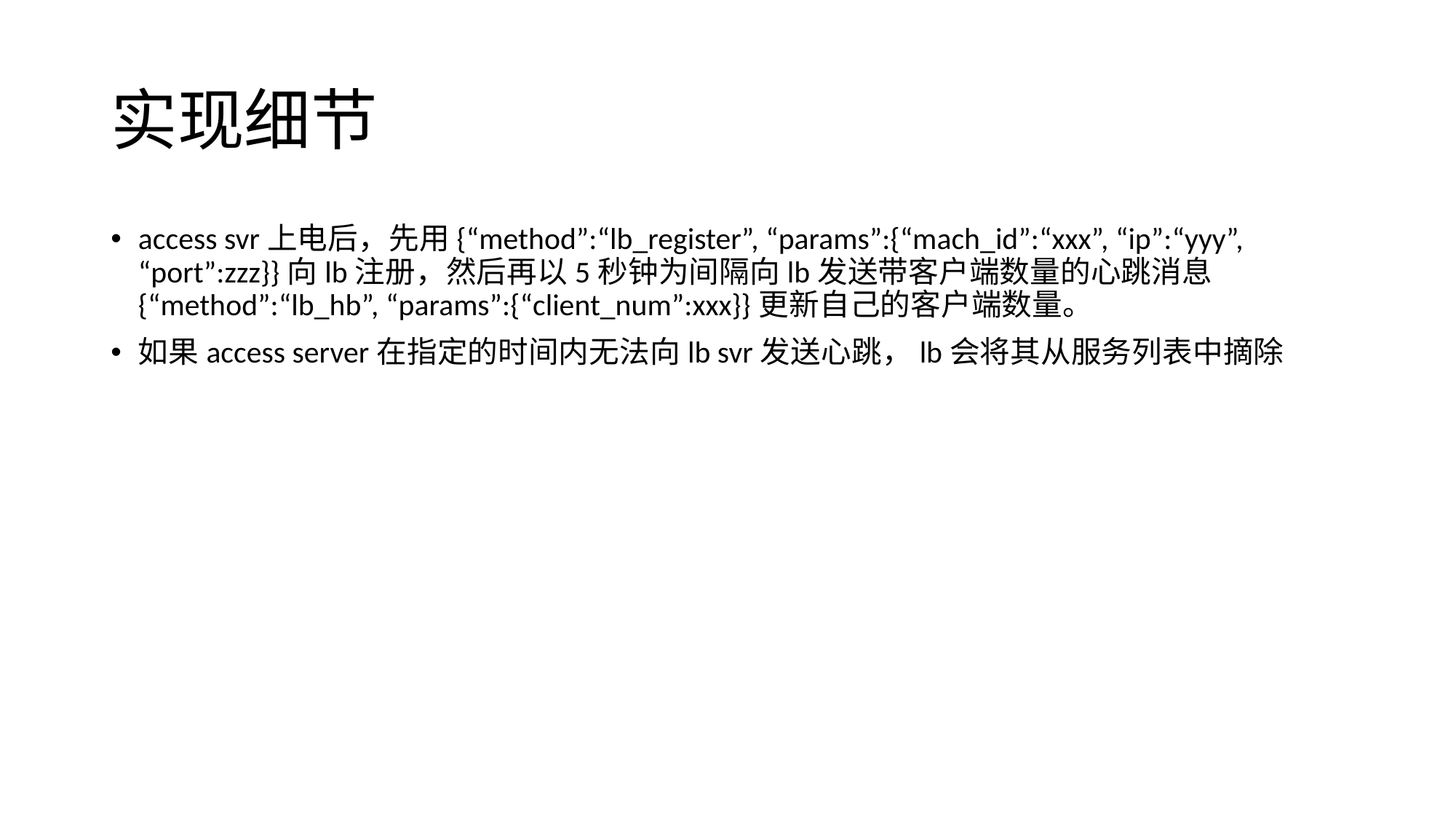

# 实现细节
access svr上电后，先用{“method”:“lb_register”, “params”:{“mach_id”:“xxx”, “ip”:“yyy”, “port”:zzz}}向lb注册，然后再以5秒钟为间隔向lb发送带客户端数量的心跳消息{“method”:“lb_hb”, “params”:{“client_num”:xxx}}更新自己的客户端数量。
如果access server在指定的时间内无法向lb svr发送心跳，lb会将其从服务列表中摘除